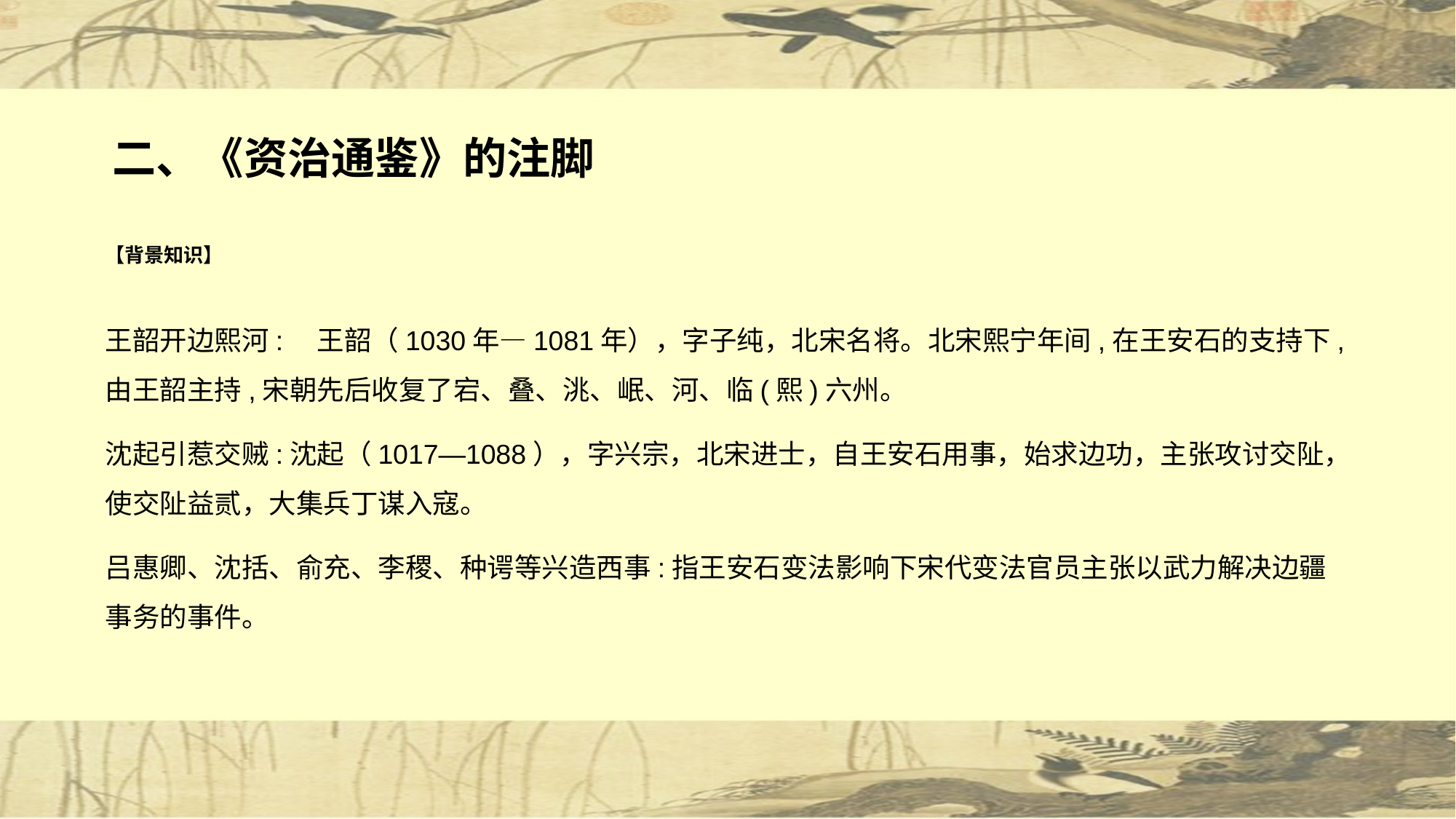

二、《资治通鉴》的注脚
# 【背景知识】
王韶开边熙河:　王韶（1030年—1081年），字子纯，北宋名将。北宋熙宁年间,在王安石的支持下,由王韶主持,宋朝先后收复了宕、叠、洮、岷、河、临(熙)六州。
沈起引惹交贼:沈起（1017—1088），字兴宗，北宋进士，自王安石用事，始求边功，主张攻讨交阯，使交阯益贰，大集兵丁谋入寇。
吕惠卿、沈括、俞充、李稷、种谔等兴造西事:指王安石变法影响下宋代变法官员主张以武力解决边疆事务的事件。